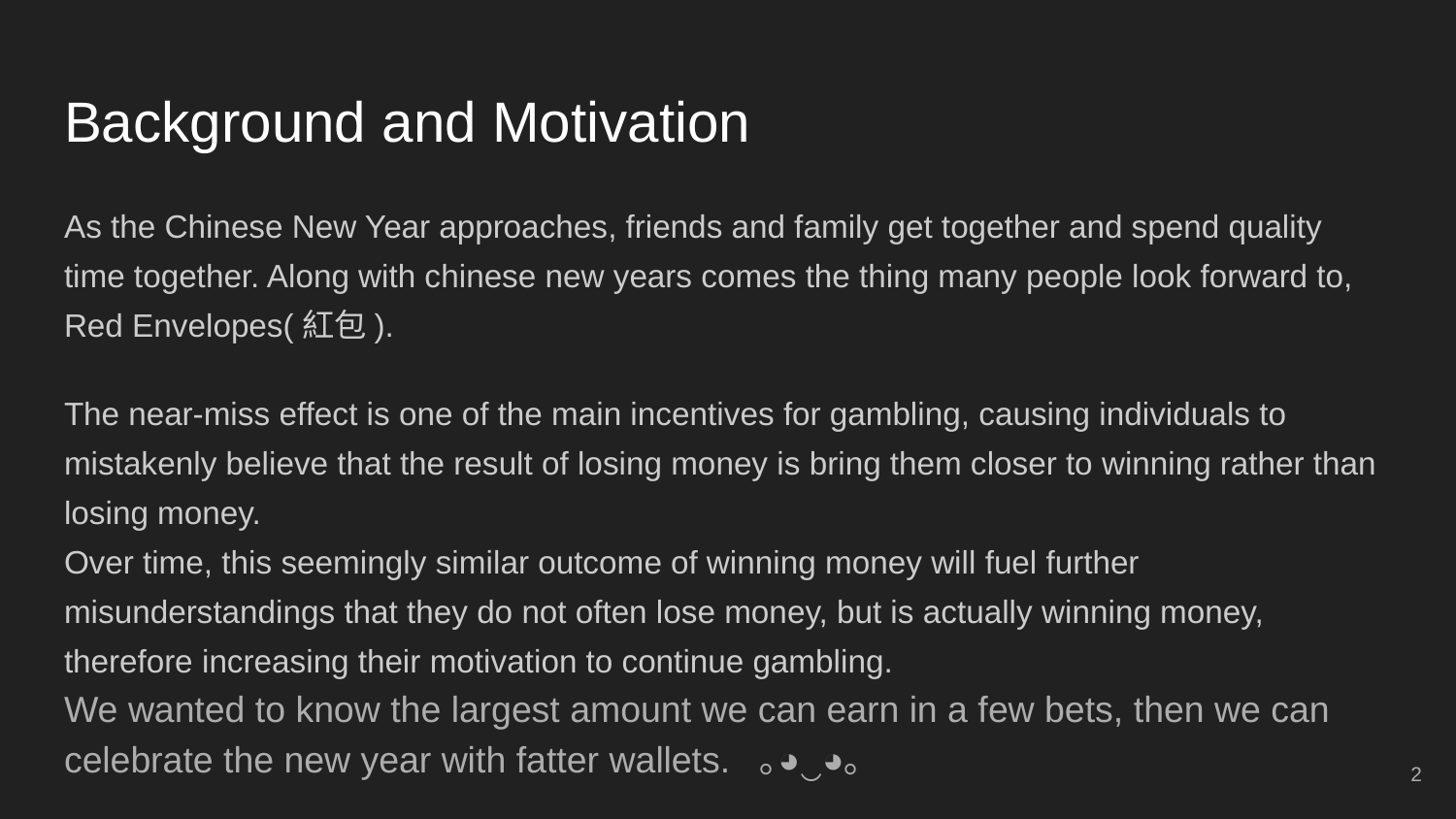

# Background and Motivation
As the Chinese New Year approaches, friends and family get together and spend quality time together. Along with chinese new years comes the thing many people look forward to, Red Envelopes(紅包).

The near-miss effect is one of the main incentives for gambling, causing individuals to mistakenly believe that the result of losing money is bring them closer to winning rather than losing money.
Over time, this seemingly similar outcome of winning money will fuel further misunderstandings that they do not often lose money, but is actually winning money, therefore increasing their motivation to continue gambling.
We wanted to know the largest amount we can earn in a few bets, then we can celebrate the new year with fatter wallets.  ｡◕‿◕｡

2